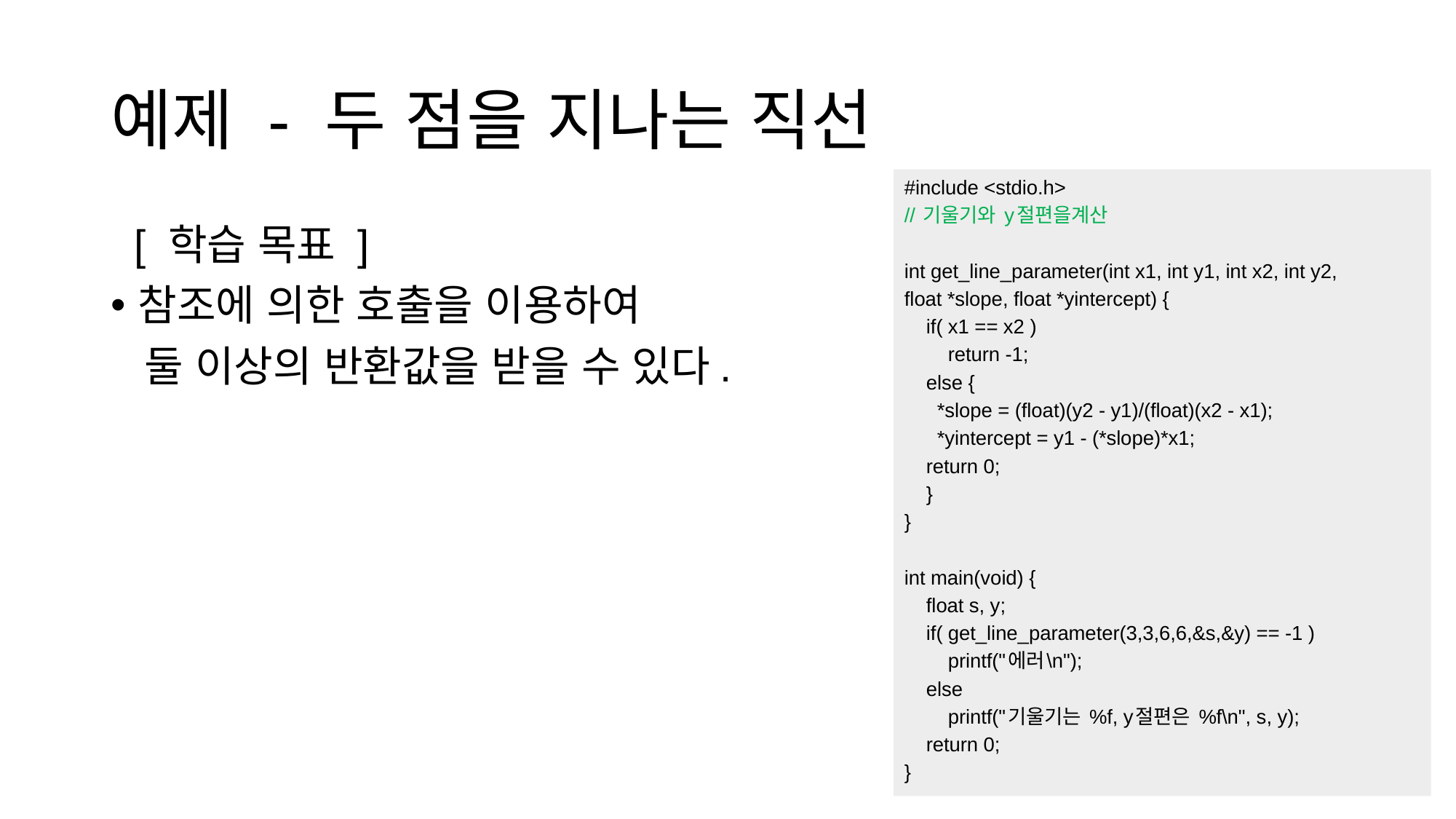

예제 - 두 점을 지나는 직선
#include <stdio.h>
// 기울기와 y절편을계산

int get_line_parameter(int x1, int y1, int x2, int y2,
float *slope, float *yintercept) {
    if( x1 == x2 )
        return -1;
    else {
      *slope = (float)(y2 - y1)/(float)(x2 - x1);
      *yintercept = y1 - (*slope)*x1;
    return 0;
    }
}

int main(void) {
    float s, y;
    if( get_line_parameter(3,3,6,6,&s,&y) == -1 )
        printf("에러\n");
    else
        printf("기울기는 %f, y절편은 %f\n", s, y);
    return 0;
}
  [ 학습 목표 ]
참조에 의한 호출을 이용하여
  둘 이상의 반환값을 받을 수 있다.